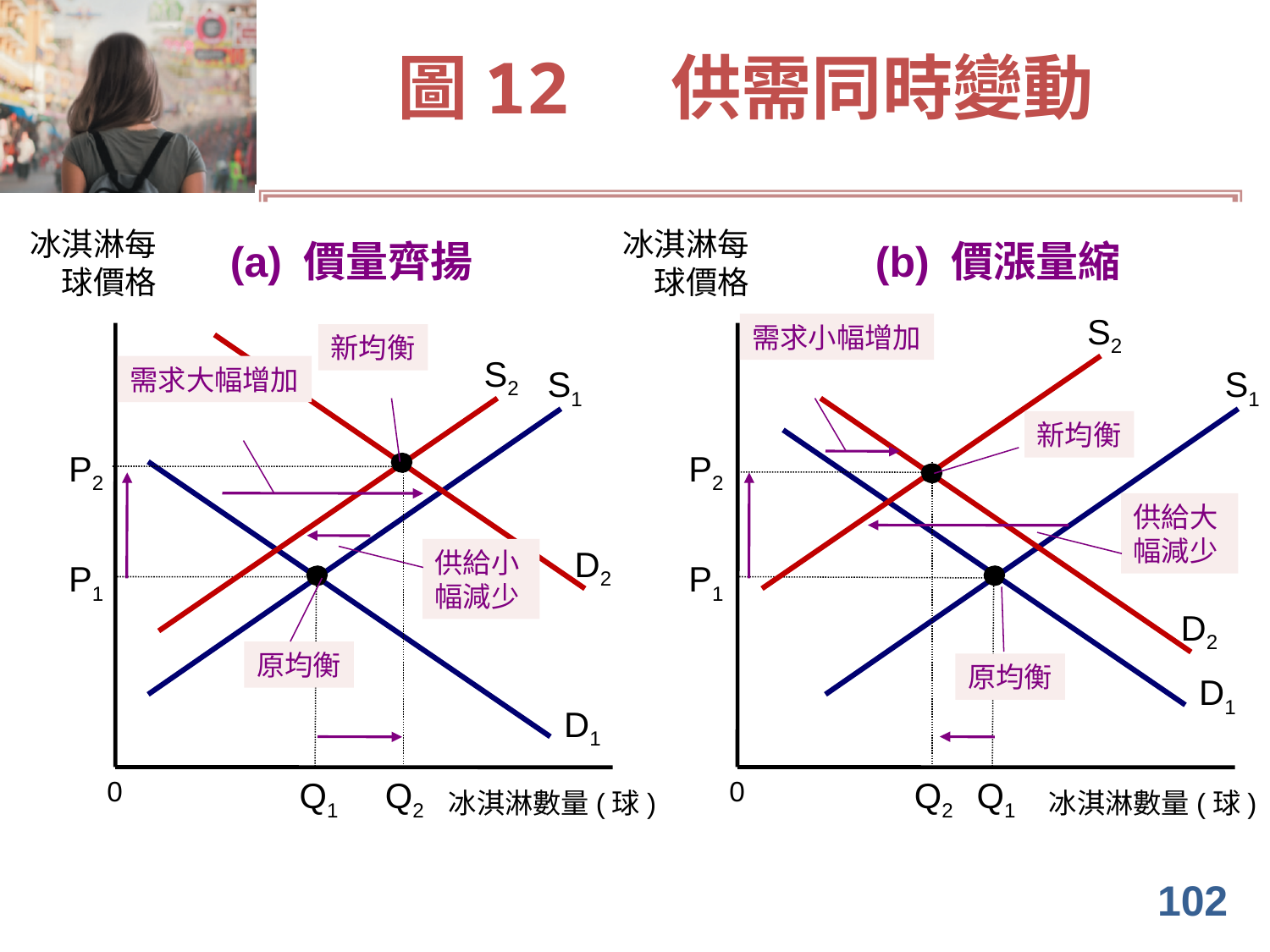

# 圖12  供需同時變動
冰淇淋每球價格
冰淇淋每球價格
(a) 價量齊揚
(b) 價漲量縮
S2
需求小幅增加
新均衡

D2
S2
需求大幅增加
S1
S1
D2
新均衡
D1
P2
P2

D1
Q2
Q2

供給大幅減少
供給小幅減少
P1
P1

原均衡
Q1
Q1
原均衡
0
冰淇淋數量(球)
0
冰淇淋數量(球)
102